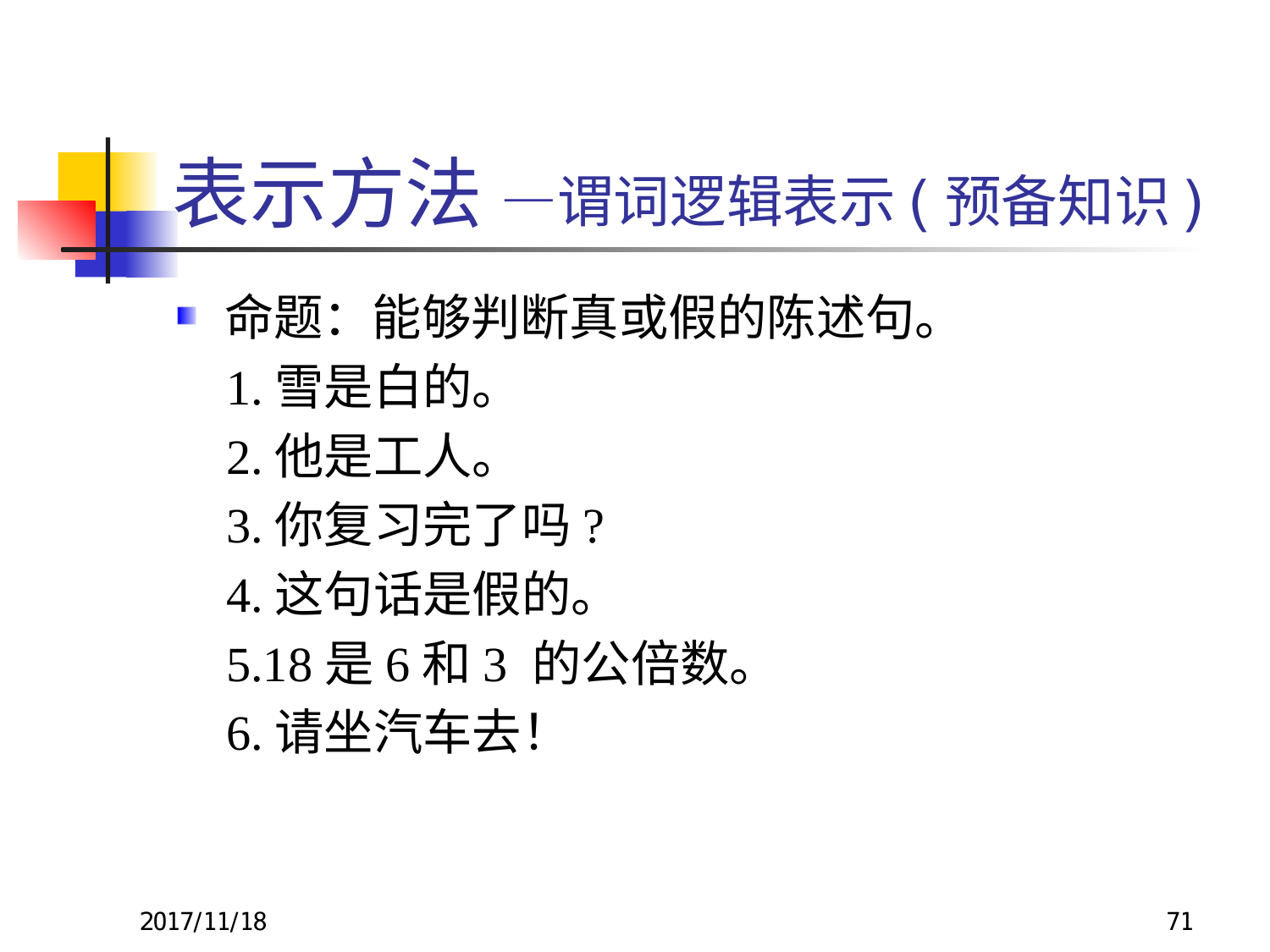

# 表示方法 —谓词逻辑表示(预备知识)
命题：能够判断真或假的陈述句。
    1.雪是白的。
    2.他是工人。
    3.你复习完了吗?
    4.这句话是假的。
    5.18是6和3 的公倍数。
    6.请坐汽车去！
2017/11/18
71